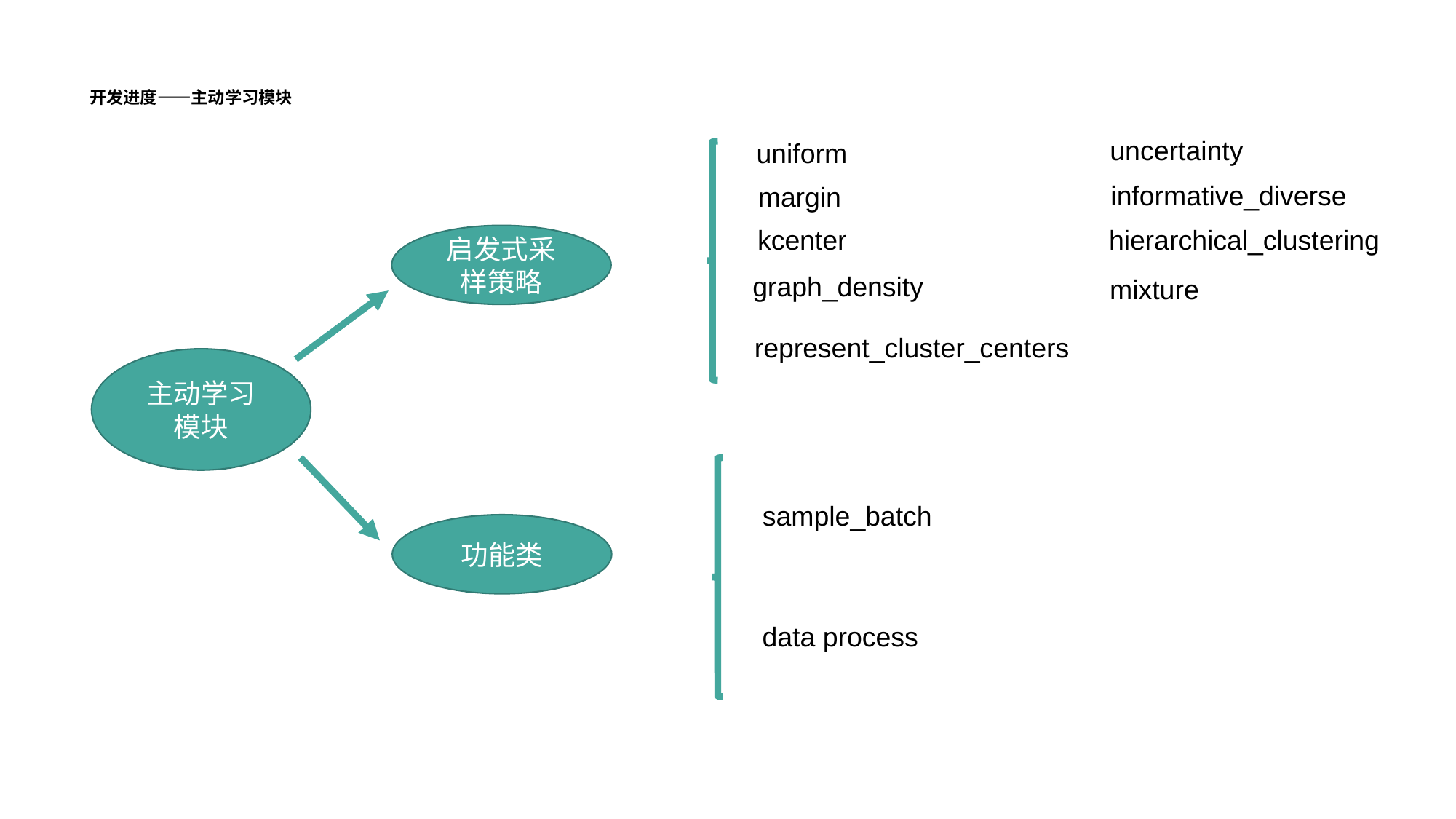

# 开发进度——主动学习模块
uncertainty
uniform

informative_diverse
margin
kcenter
hierarchical_clustering
启发式采样策略
graph_density
mixture
represent_cluster_centers
主动学习模块

sample_batch
功能类
data process